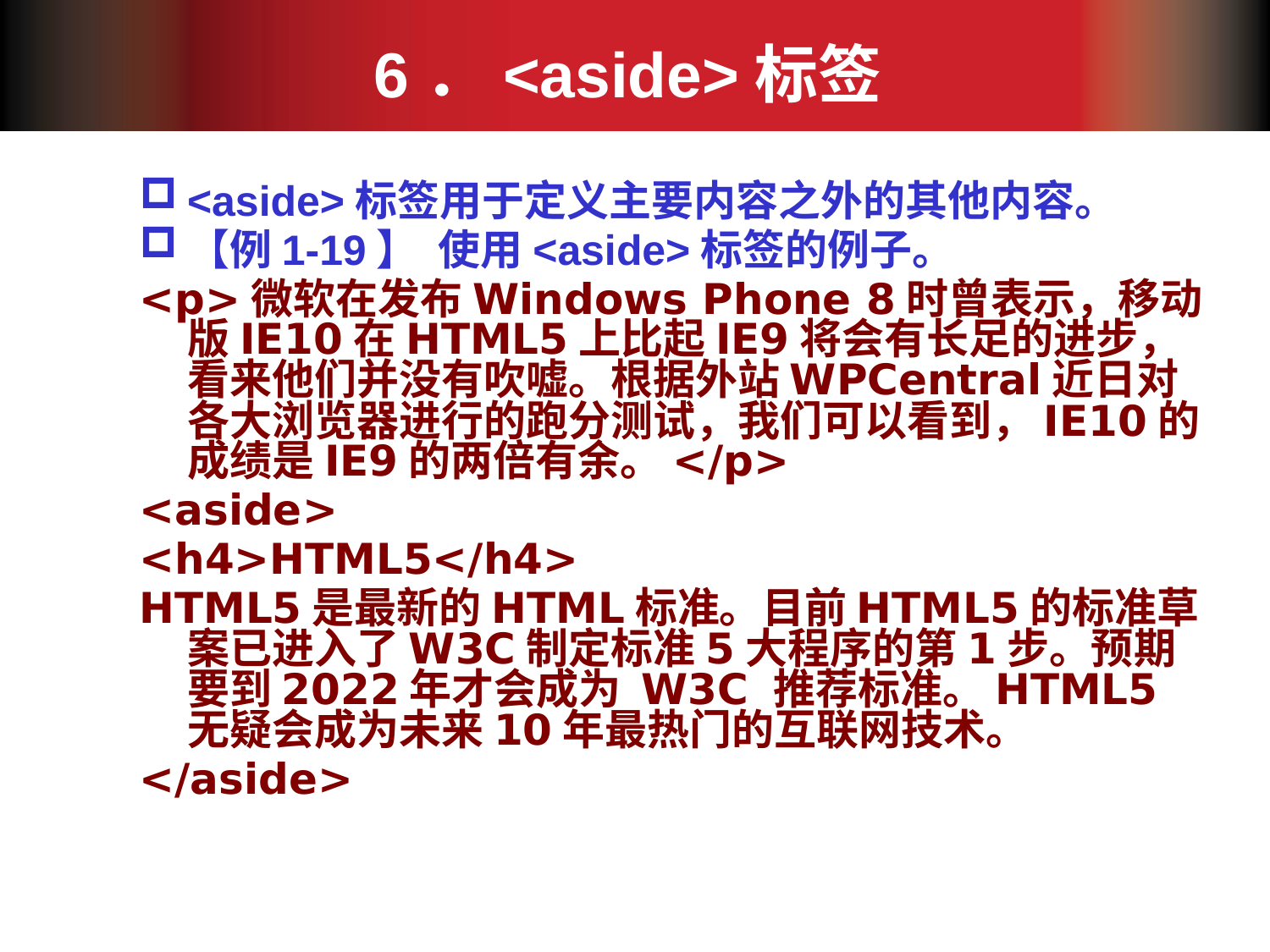

# 6．<aside>标签
<aside>标签用于定义主要内容之外的其他内容。
【例1-19】  使用<aside>标签的例子。
<p>微软在发布Windows Phone 8时曾表示，移动版IE10在HTML5上比起IE9将会有长足的进步，看来他们并没有吹嘘。根据外站WPCentral近日对各大浏览器进行的跑分测试，我们可以看到，IE10的成绩是IE9的两倍有余。</p>
<aside>
<h4>HTML5</h4>
HTML5是最新的HTML标准。目前HTML5的标准草案已进入了W3C制定标准5大程序的第1步。预期要到2022年才会成为 W3C 推荐标准。HTML5无疑会成为未来10年最热门的互联网技术。
</aside>